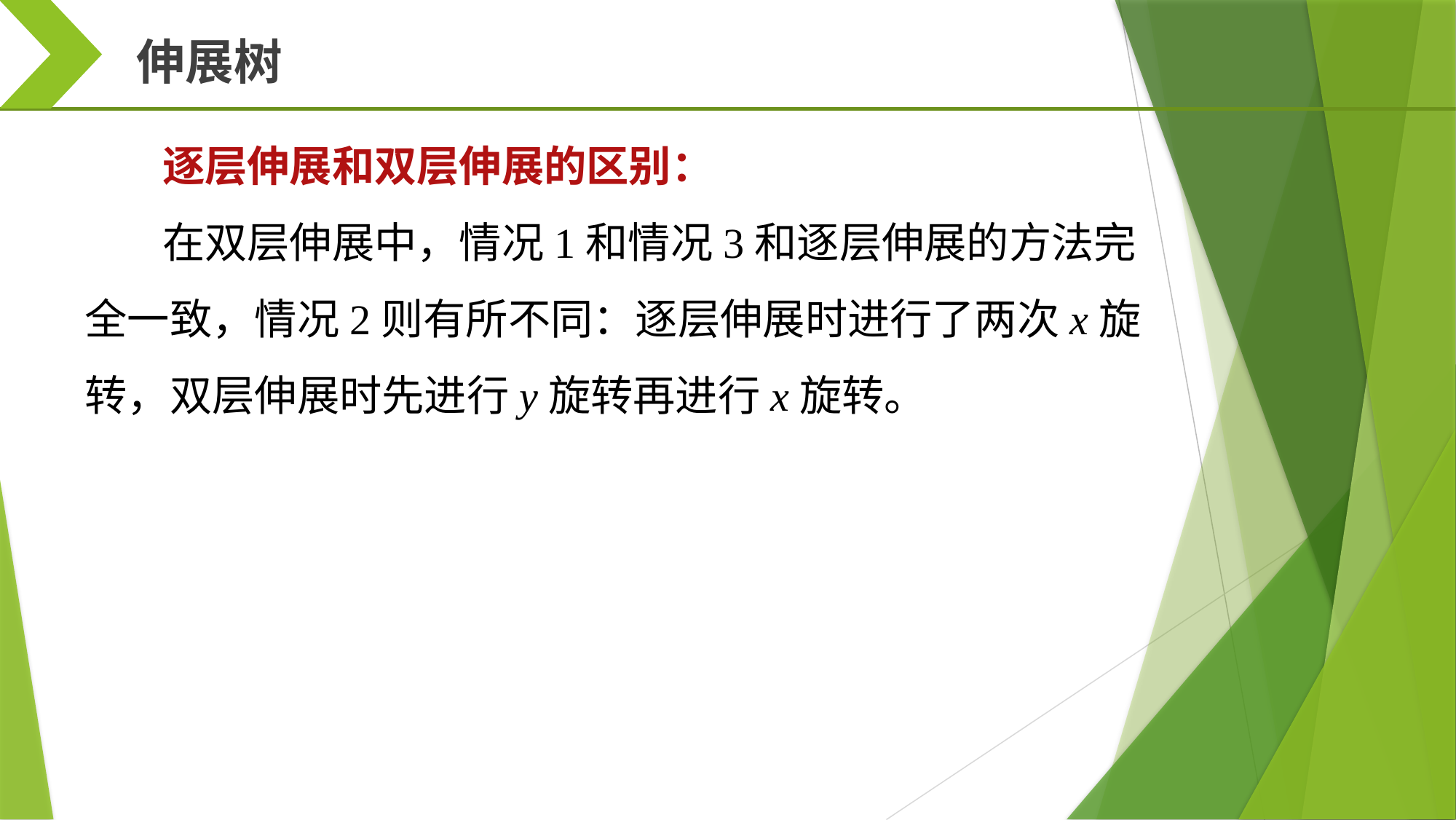

伸展树
逐层伸展和双层伸展的区别：
在双层伸展中，情况1和情况3和逐层伸展的方法完全一致，情况2则有所不同：逐层伸展时进行了两次x旋转，双层伸展时先进行y旋转再进行x旋转。